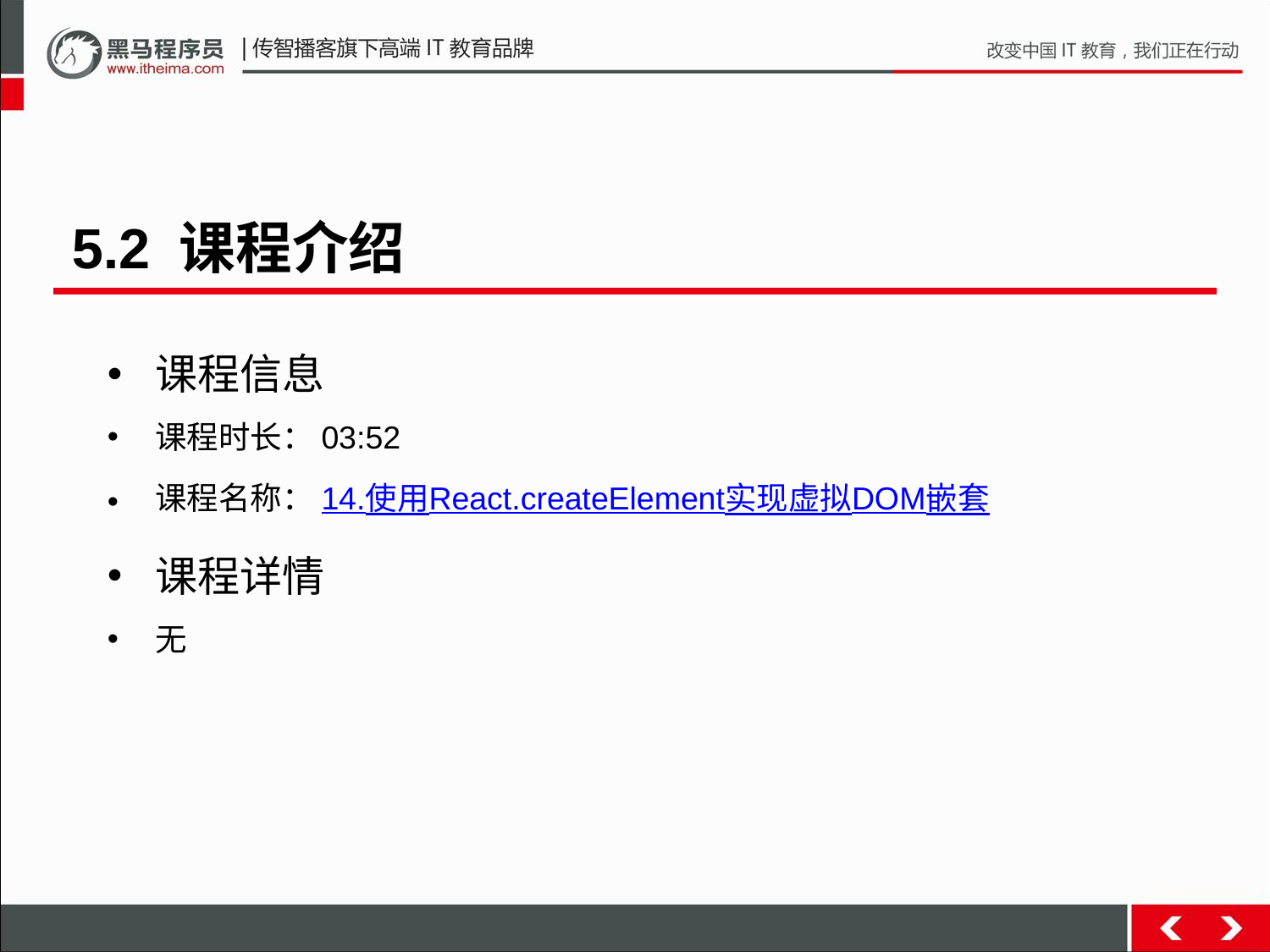

5.2 课程介绍
课程信息
课程时长：03:52
课程名称：14.使用React.createElement实现虚拟DOM嵌套
课程详情
无